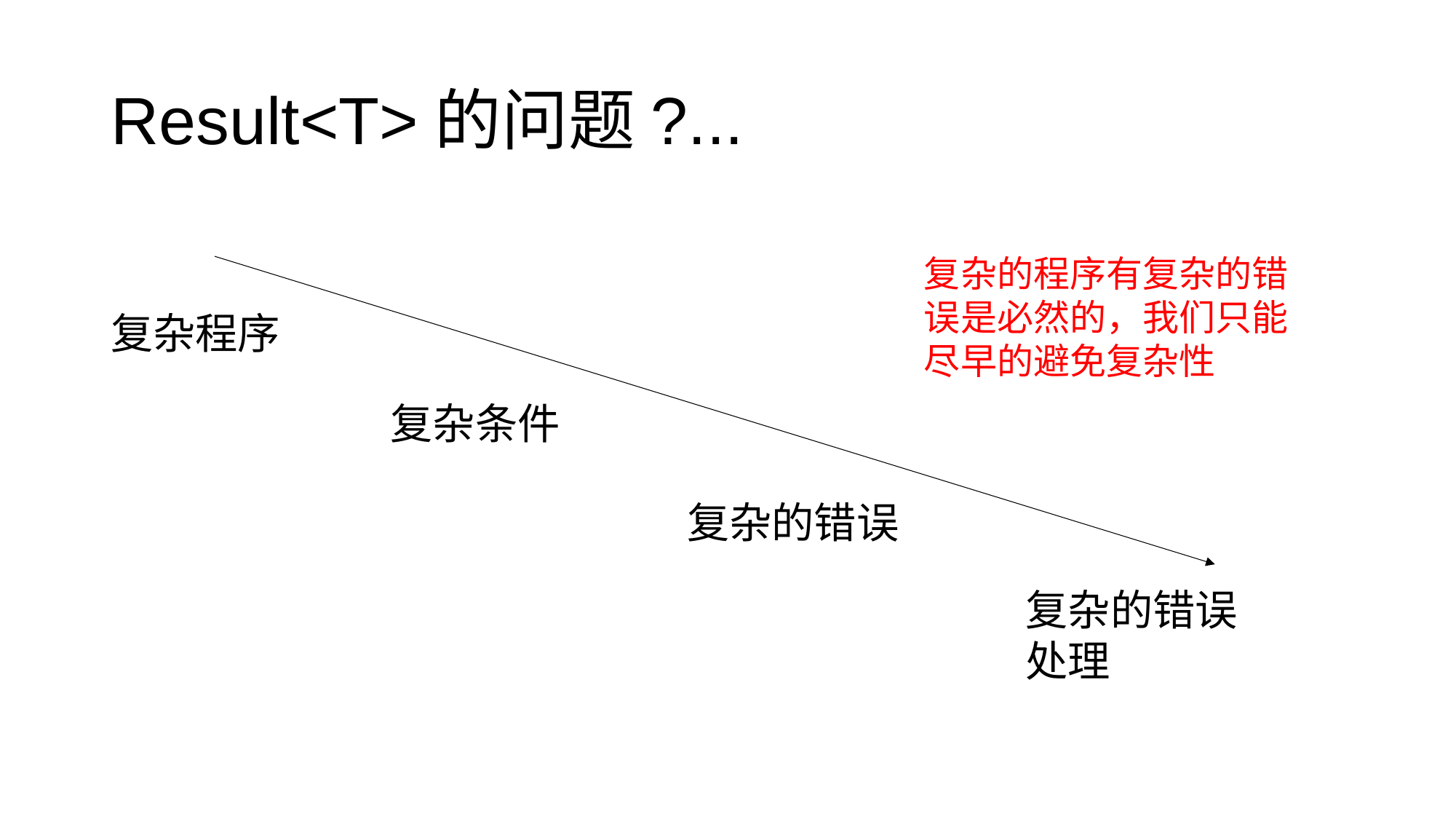

# Result<T>的问题?...
复杂的程序有复杂的错误是必然的，我们只能尽早的避免复杂性
复杂程序
复杂条件
复杂的错误
复杂的错误处理